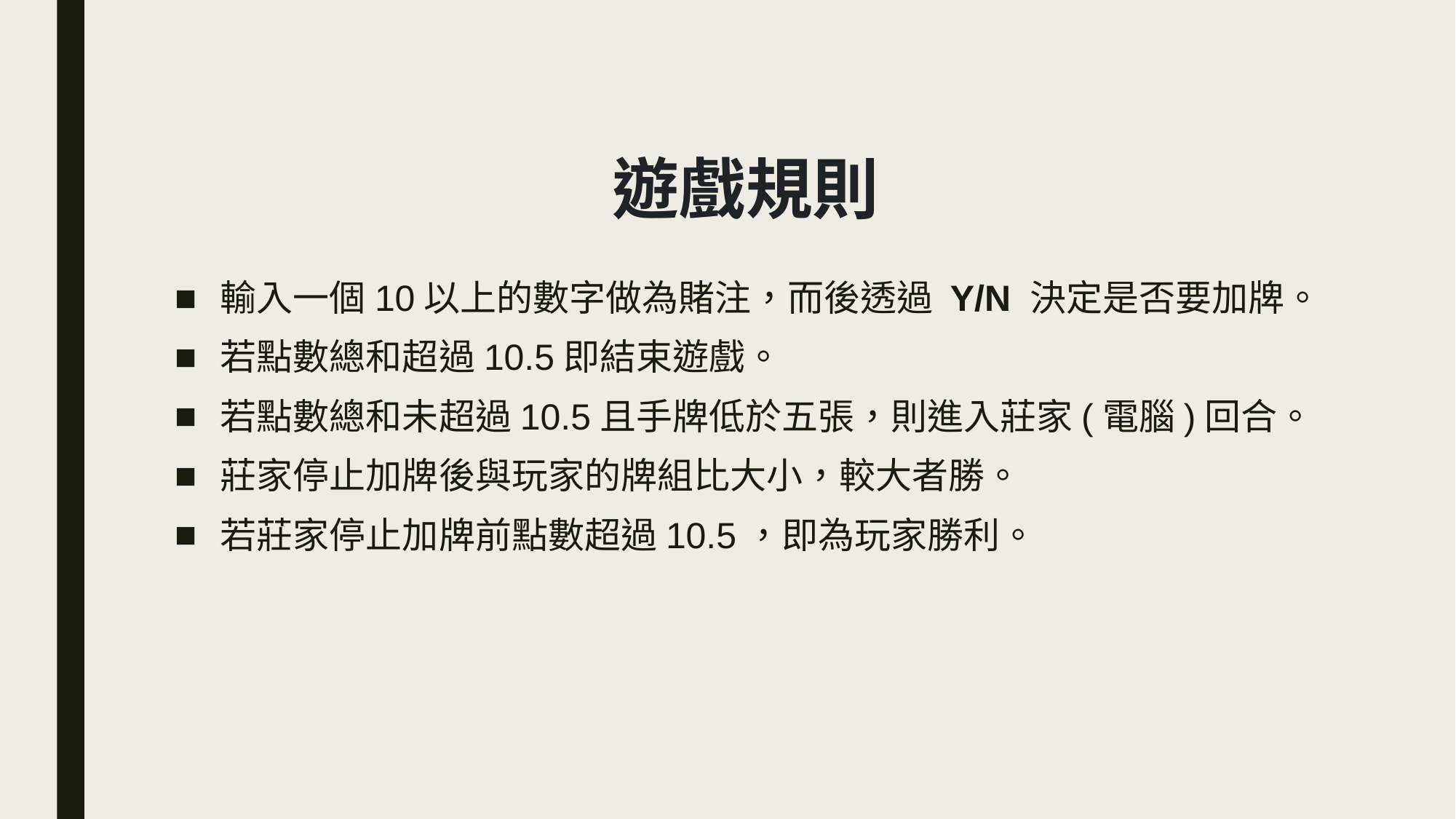

# 遊戲規則
輸入一個10以上的數字做為賭注，而後透過 Y/N 決定是否要加牌。
若點數總和超過10.5即結束遊戲。
若點數總和未超過10.5且手牌低於五張，則進入莊家(電腦)回合。
莊家停止加牌後與玩家的牌組比大小，較大者勝。
若莊家停止加牌前點數超過10.5，即為玩家勝利。